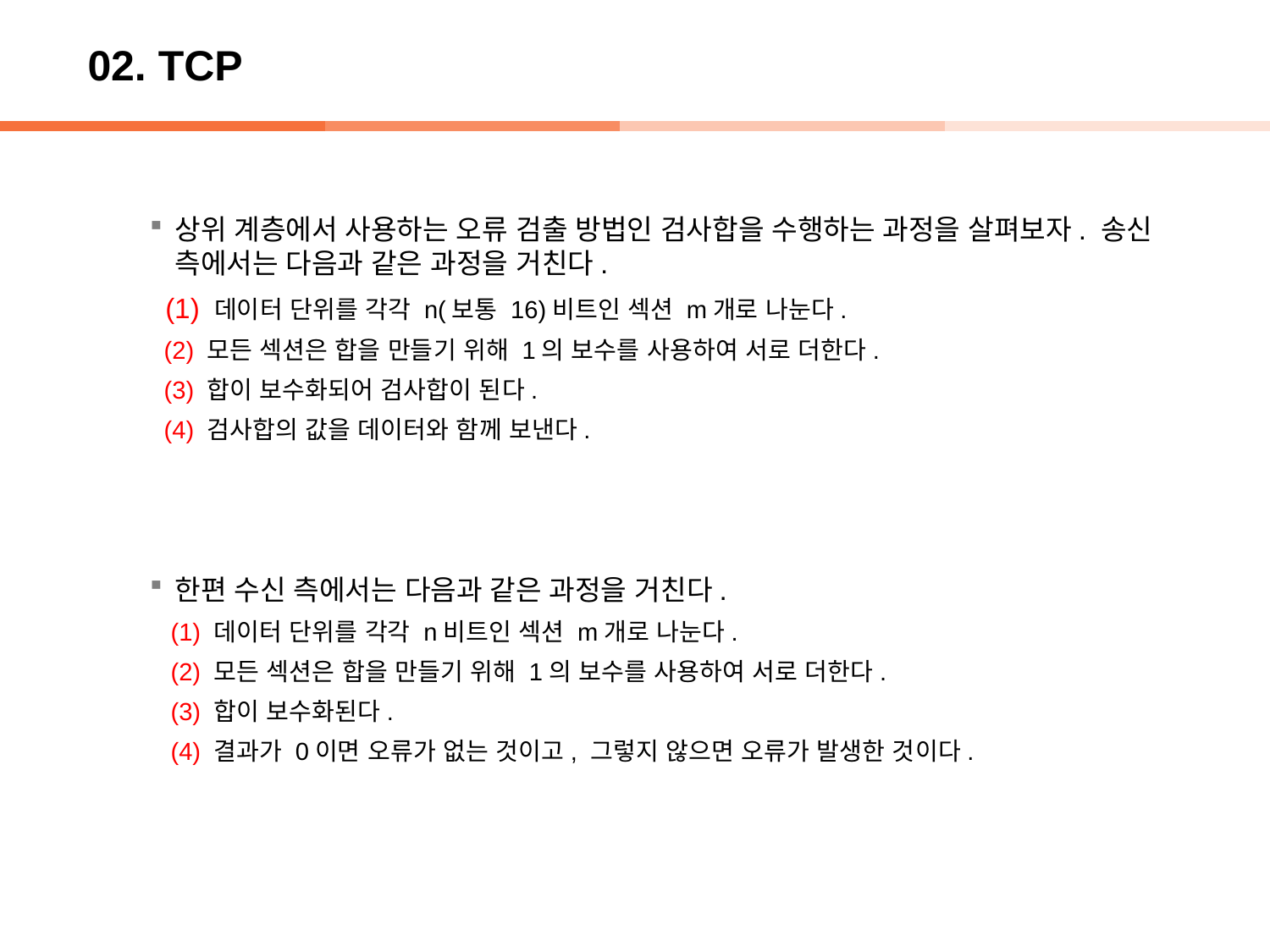

# 02. TCP

상위 계층에서 사용하는 오류 검출 방법인 검사합을 수행하는 과정을 살펴보자. 송신 측에서는 다음과 같은 과정을 거친다.
  (1) 데이터 단위를 각각 n(보통 16)비트인 섹션 m개로 나눈다.
  (2) 모든 섹션은 합을 만들기 위해 1의 보수를 사용하여 서로 더한다.
  (3) 합이 보수화되어 검사합이 된다.
  (4) 검사합의 값을 데이터와 함께 보낸다.

한편 수신 측에서는 다음과 같은 과정을 거친다.
   (1) 데이터 단위를 각각 n비트인 섹션 m개로 나눈다.
   (2) 모든 섹션은 합을 만들기 위해 1의 보수를 사용하여 서로 더한다.
   (3) 합이 보수화된다.
   (4) 결과가 0이면 오류가 없는 것이고, 그렇지 않으면 오류가 발생한 것이다.